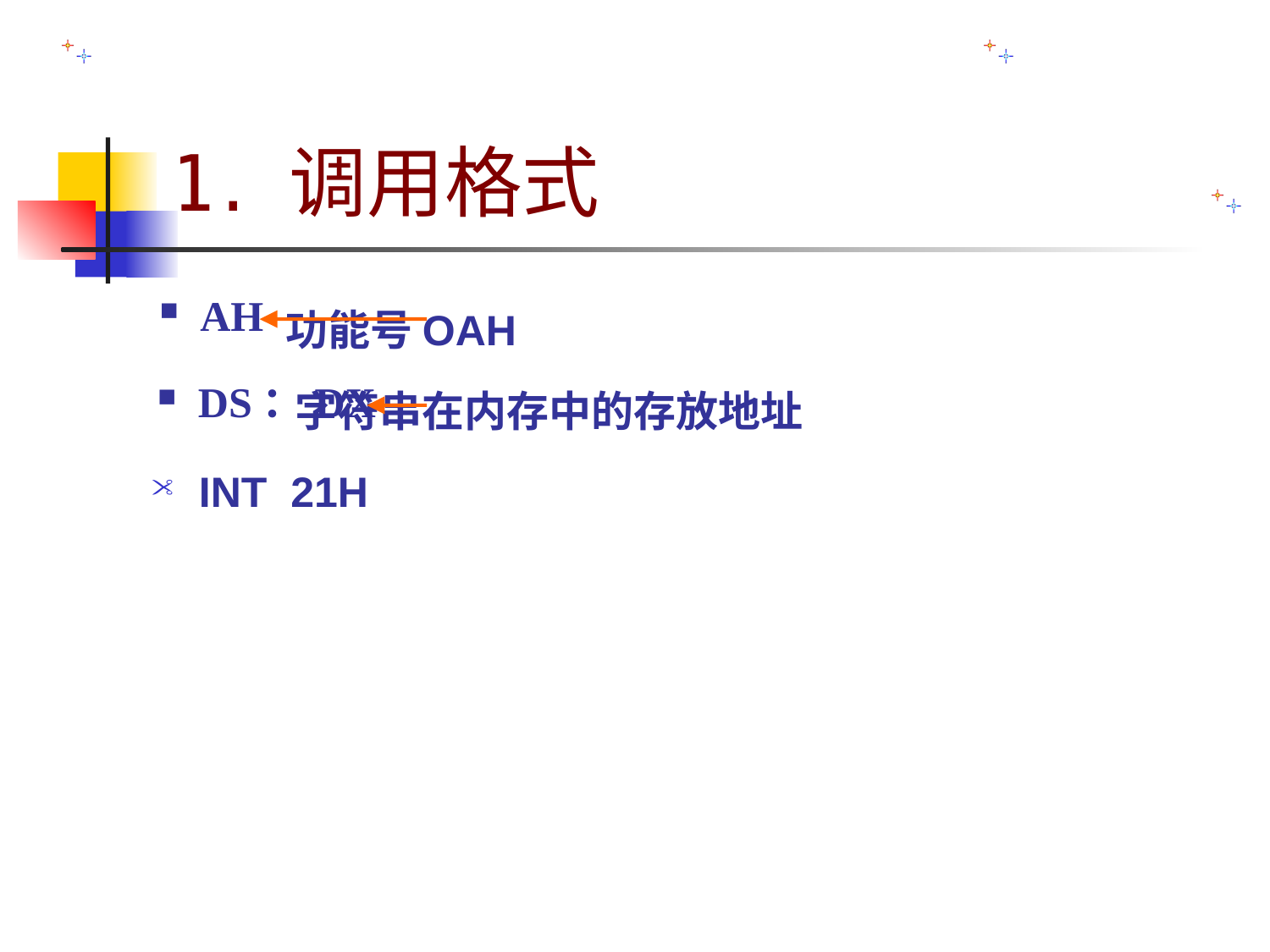

# 1. 调用格式
             功能号OAH
              字符串在内存中的存放地址
INT  21H

  AH

  DS：DX